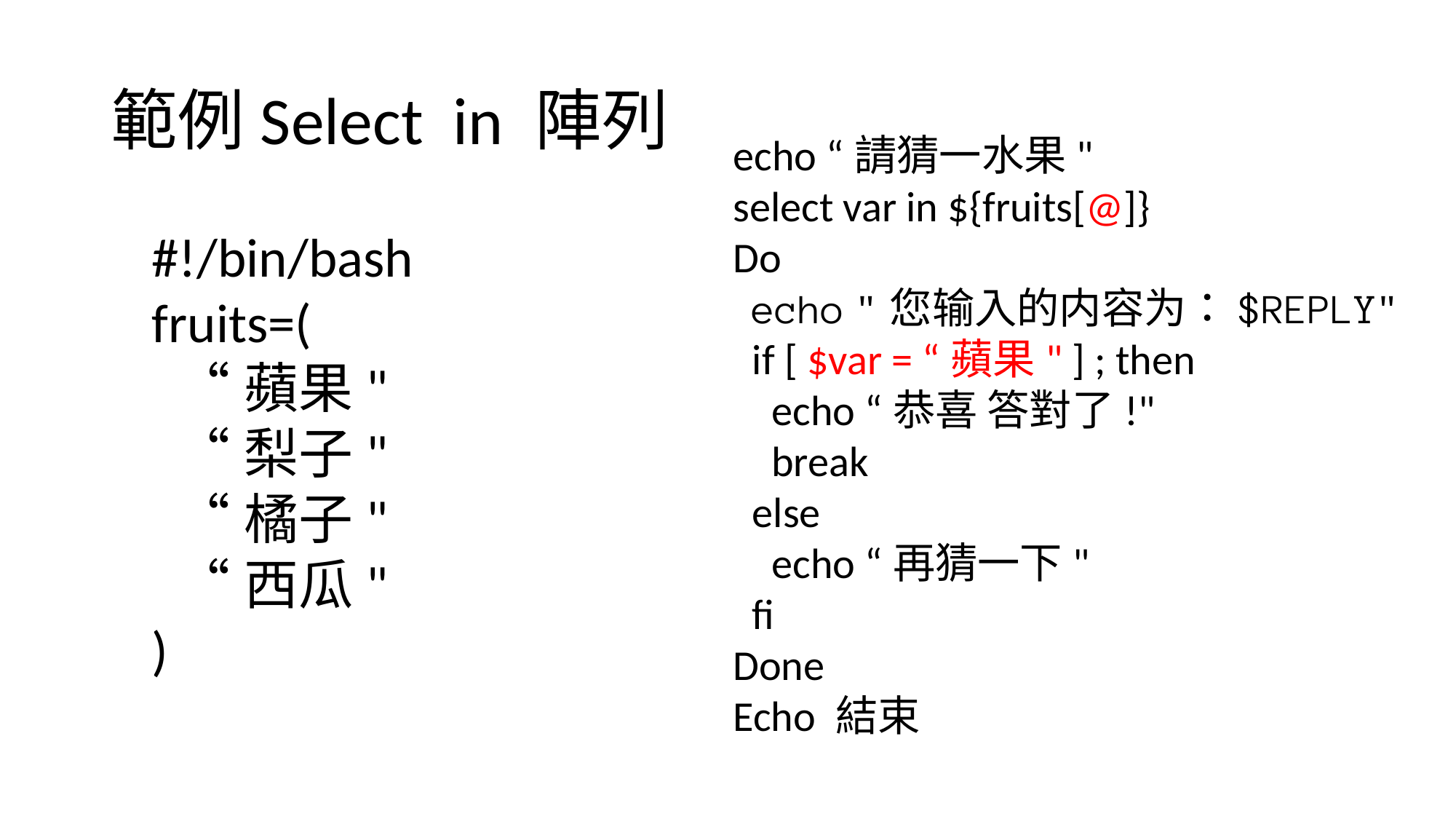

# 範例Select  in 陣列
echo “請猜一水果"
select var in ${fruits[@]}
Do
  echo "您输入的内容为：$REPLY"
  if [ $var = “蘋果" ] ; then
    echo “恭喜 答對了!"
    break
  else
    echo “再猜一下"
  fi
Done
Echo 結束

#!/bin/bash
fruits=(
  “蘋果"
  “梨子"
  “橘子"
  “西瓜"
)